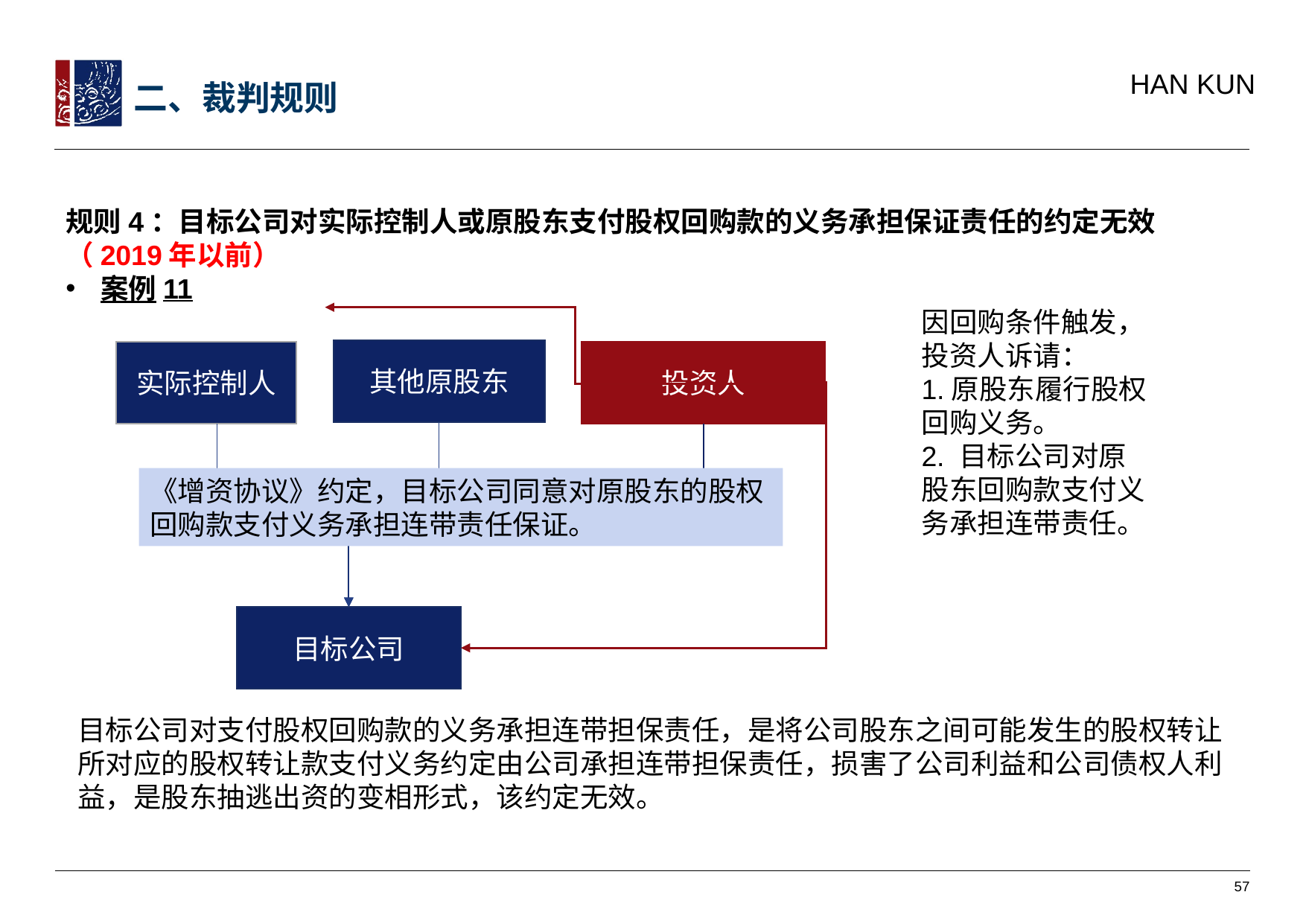

二、裁判规则

规则4：目标公司对实际控制人或原股东支付股权回购款的义务承担保证责任的约定无效（2019年以前）
案例11
因回购条件触发，投资人诉请：
1.原股东履行股权回购义务。
2. 目标公司对原股东回购款支付义务承担连带责任。
其他原股东
实际控制人
投资人
《增资协议》约定，目标公司同意对原股东的股权回购款支付义务承担连带责任保证。
目标公司
目标公司对支付股权回购款的义务承担连带担保责任，是将公司股东之间可能发生的股权转让所对应的股权转让款支付义务约定由公司承担连带担保责任，损害了公司利益和公司债权人利益，是股东抽逃出资的变相形式，该约定无效。